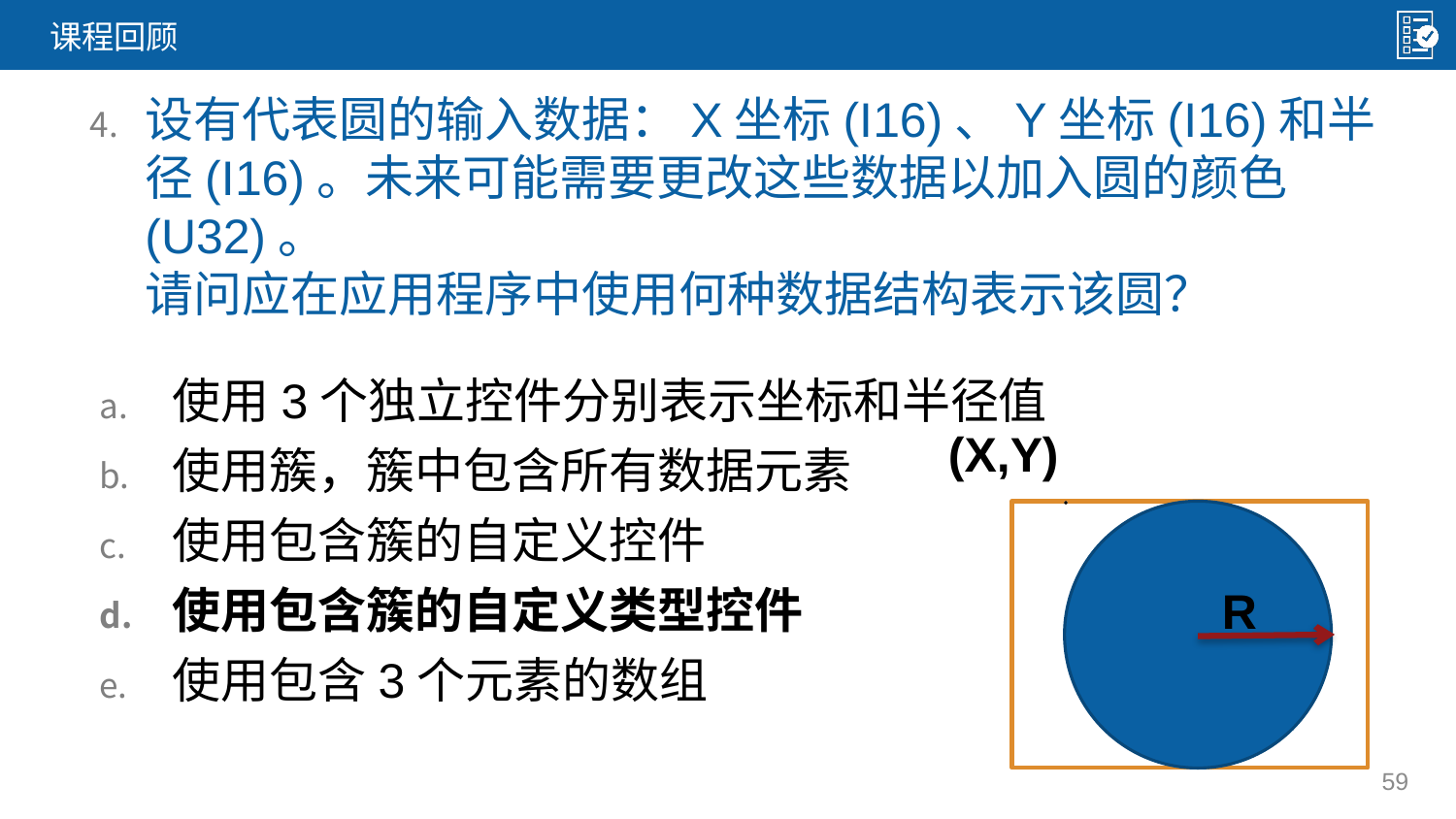

课程回顾

设有代表圆的输入数据：X坐标(I16)、Y坐标(I16)和半径(I16)。未来可能需要更改这些数据以加入圆的颜色(U32)。
请问应在应用程序中使用何种数据结构表示该圆？
使用3个独立控件分别表示坐标和半径值
使用簇，簇中包含所有数据元素
使用包含簇的自定义控件
使用包含簇的自定义类型控件
使用包含3个元素的数组

(X,Y)

R
59